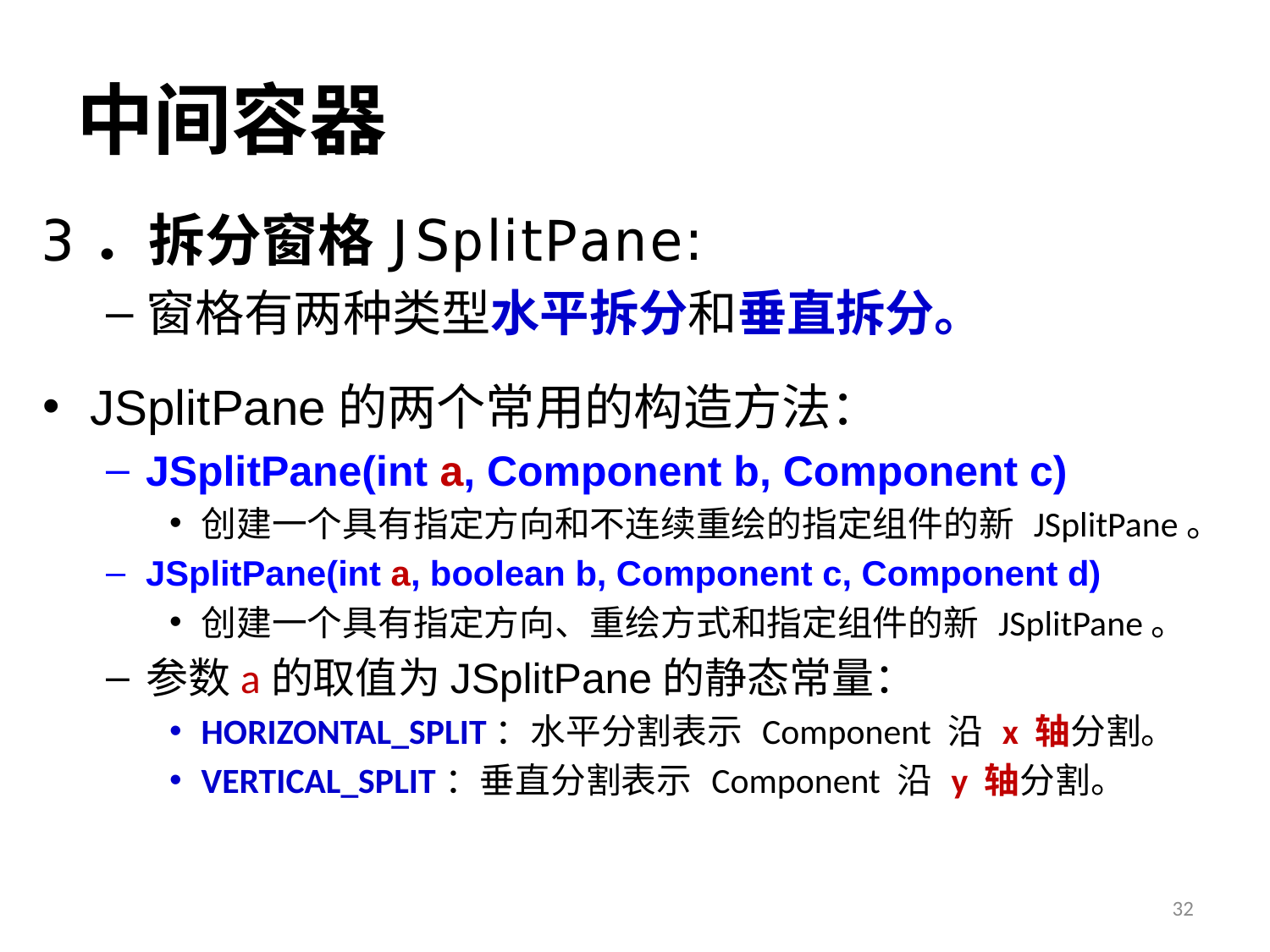

# 中间容器
3．拆分窗格JSplitPane:
窗格有两种类型水平拆分和垂直拆分。

JSplitPane的两个常用的构造方法：
JSplitPane(int a, Component b, Component c)
创建一个具有指定方向和不连续重绘的指定组件的新 JSplitPane。
JSplitPane(int a, boolean b, Component c, Component d)
创建一个具有指定方向、重绘方式和指定组件的新 JSplitPane。
参数a的取值为JSplitPane的静态常量：
HORIZONTAL_SPLIT：水平分割表示 Component 沿 x 轴分割。
VERTICAL_SPLIT：垂直分割表示 Component 沿 y 轴分割。
32